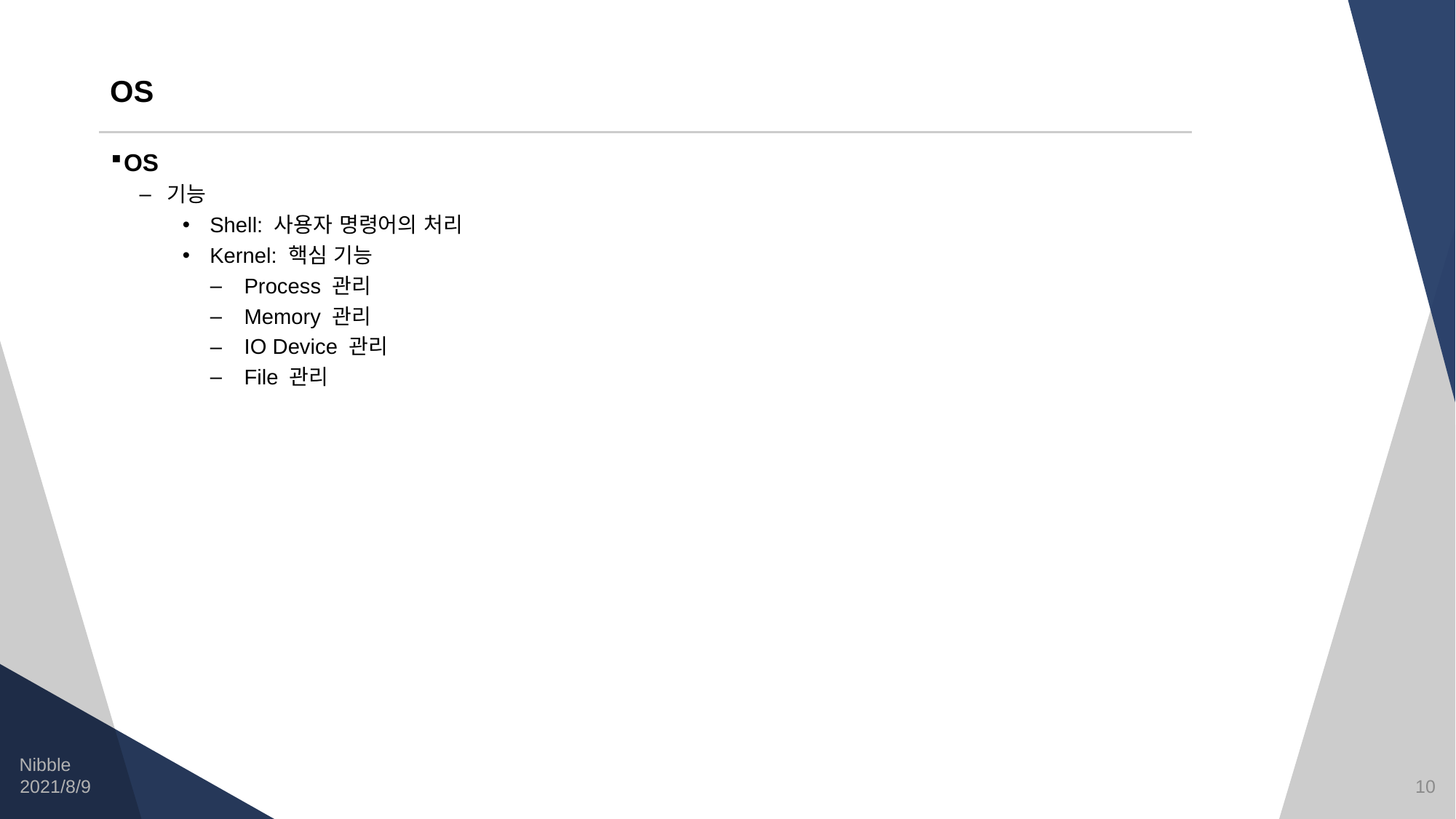

# OS

OS
기능
Shell: 사용자 명령어의 처리
Kernel: 핵심 기능
Process 관리
Memory 관리
IO Device 관리
File 관리

Nibble
2021/8/9
10